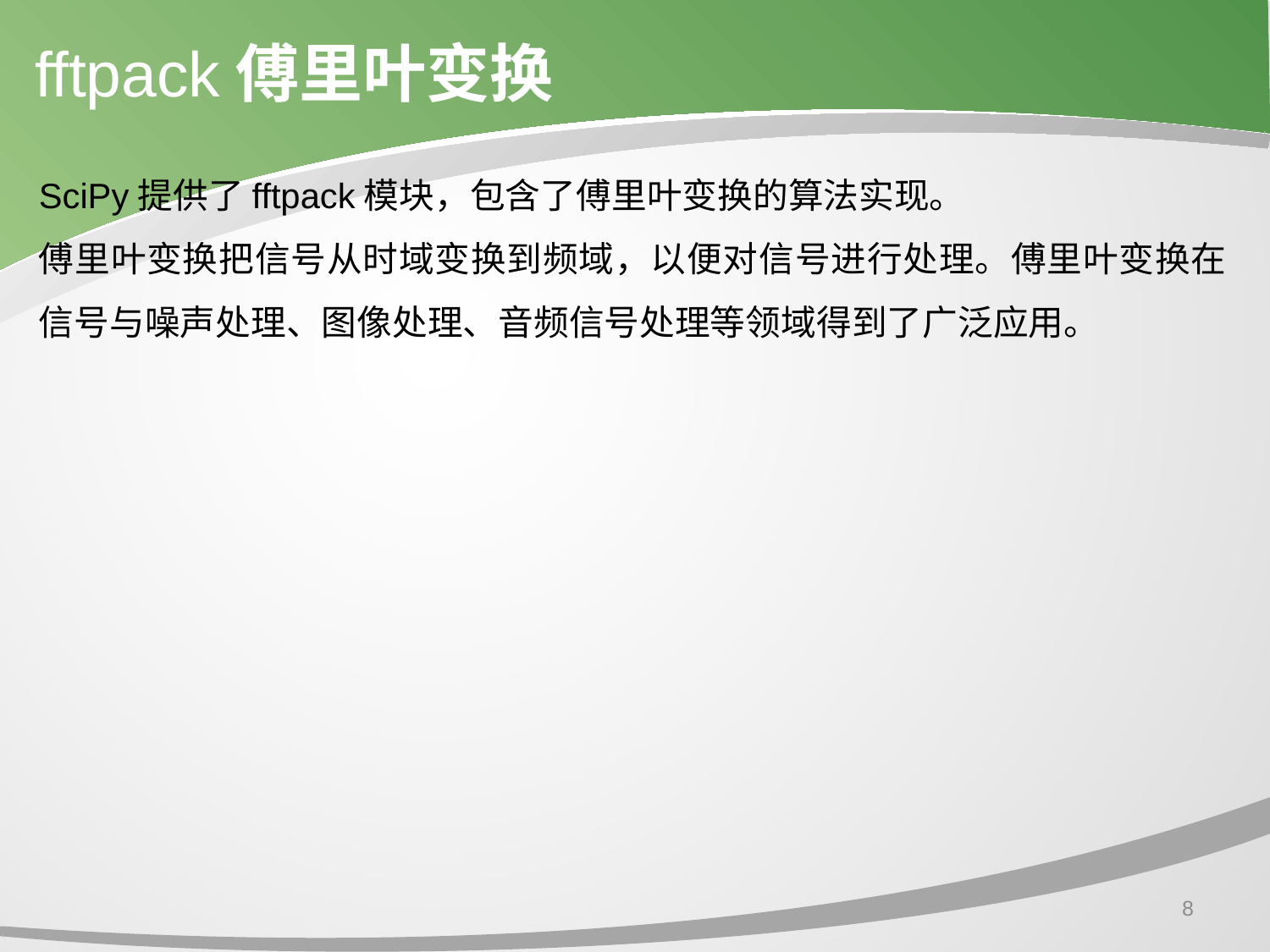

# fftpack傅里叶变换
SciPy提供了fftpack模块，包含了傅里叶变换的算法实现。
傅里叶变换把信号从时域变换到频域，以便对信号进行处理。傅里叶变换在信号与噪声处理、图像处理、音频信号处理等领域得到了广泛应用。
8